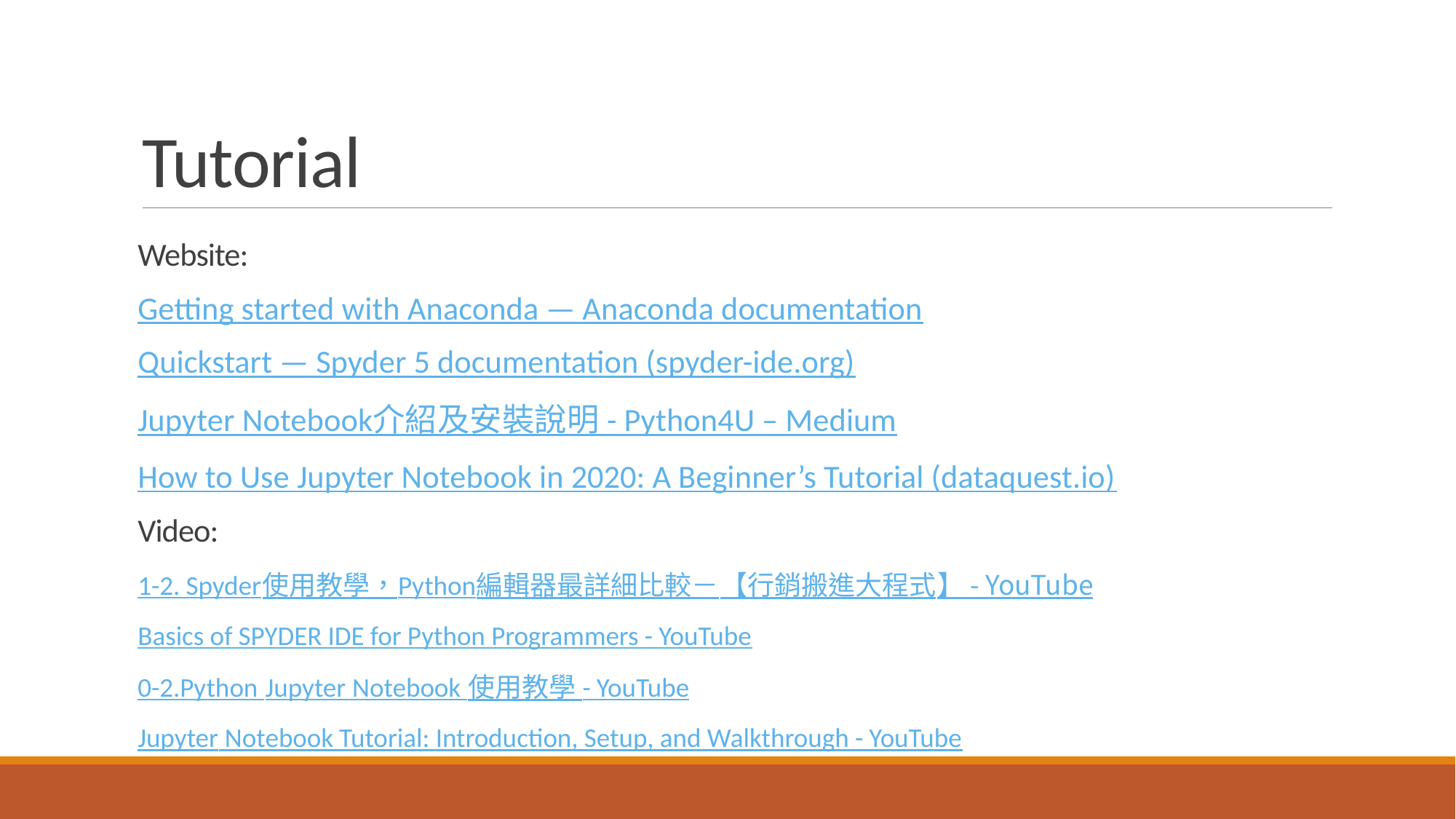

# Tutorial

Website:
Getting started with Anaconda — Anaconda documentation
Quickstart — Spyder 5 documentation (spyder-ide.org)
Jupyter Notebook介紹及安裝說明 - Python4U – Medium
How to Use Jupyter Notebook in 2020: A Beginner’s Tutorial (dataquest.io)
Video:
1-2. Spyder使用教學，Python編輯器最詳細比較－【行銷搬進大程式】 - YouTube
Basics of SPYDER IDE for Python Programmers - YouTube
0-2.Python Jupyter Notebook 使用教學 - YouTube
Jupyter Notebook Tutorial: Introduction, Setup, and Walkthrough - YouTube